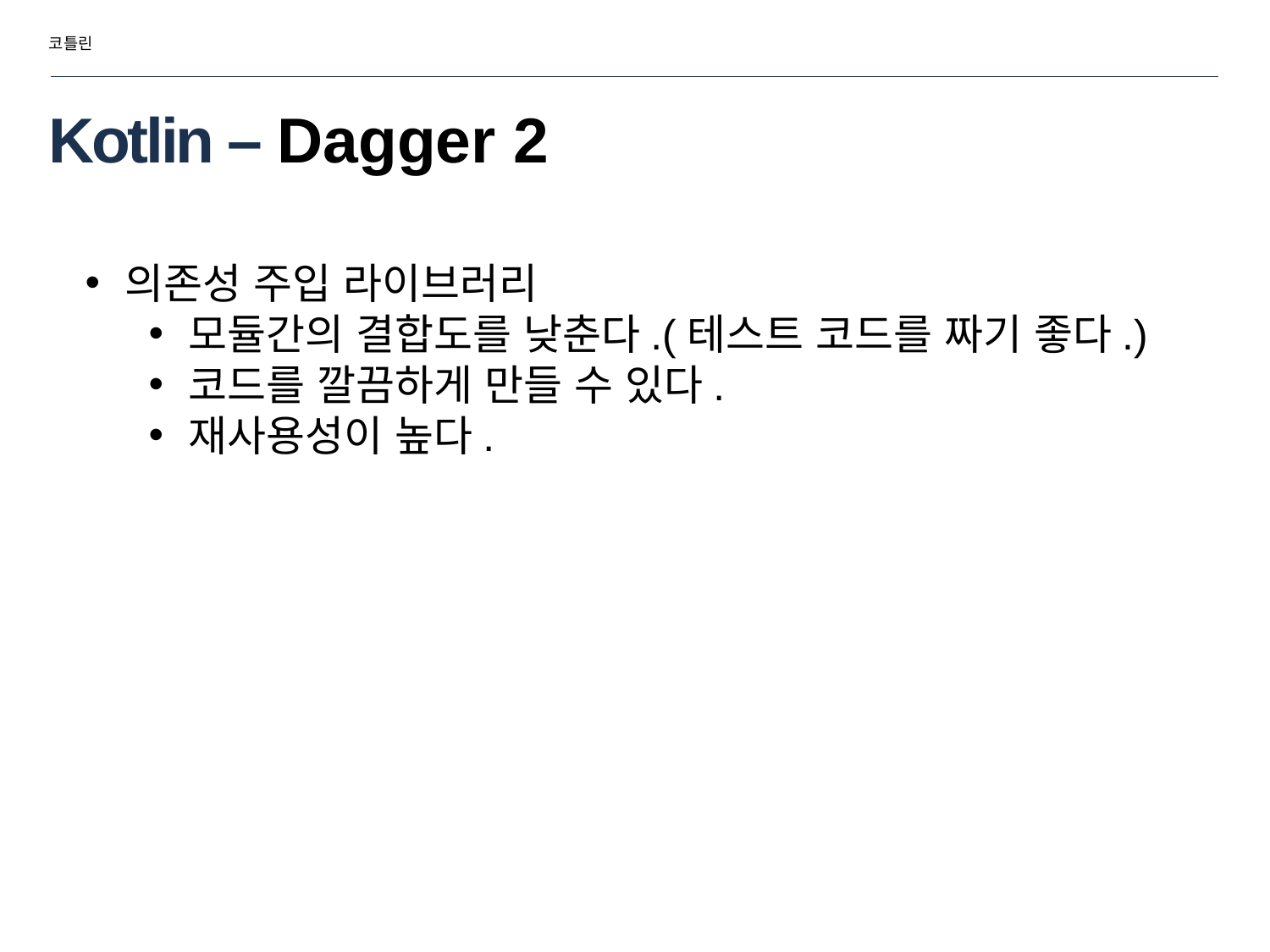

코틀린
# Kotlin – Dagger 2

의존성 주입 라이브러리
모듈간의 결합도를 낮춘다.(테스트 코드를 짜기 좋다.)
코드를 깔끔하게 만들 수 있다.
재사용성이 높다.